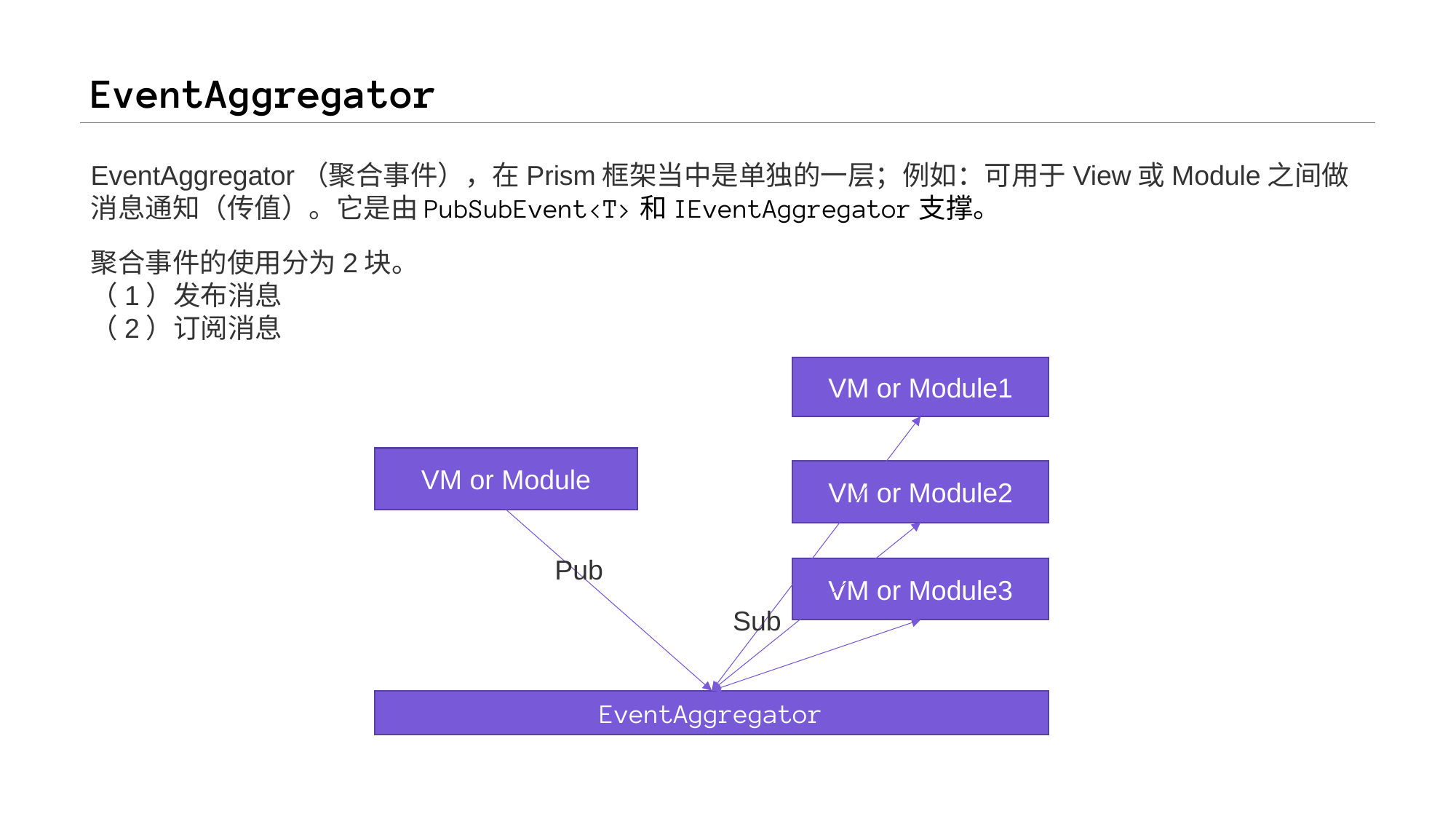

# EventAggregator
EventAggregator（聚合事件），在Prism框架当中是单独的一层；例如：可用于View或Module之间做消息通知（传值）。它是由PubSubEvent<T>和IEventAggregator支撑。
聚合事件的使用分为2块。
（1）发布消息
（2）订阅消息
VM or Module1
VM or Module
VM or Module2
Pub
VM or Module3
Sub
EventAggregator